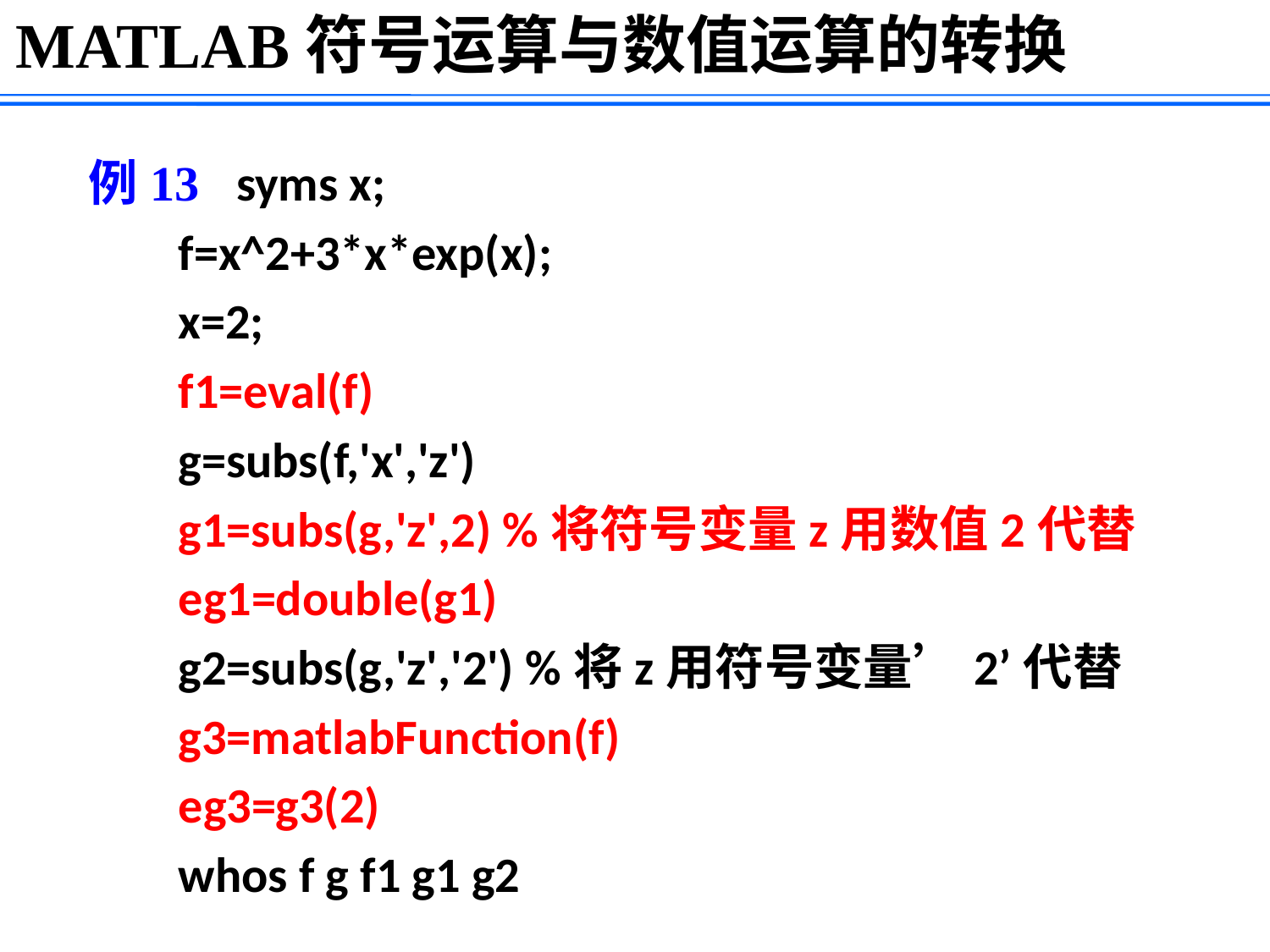

MATLAB符号运算与数值运算的转换

例13   syms x;
        f=x^2+3*x*exp(x);
        x=2;
        f1=eval(f)
        g=subs(f,'x','z')
        g1=subs(g,'z',2) %将符号变量z用数值2代替
        eg1=double(g1)
        g2=subs(g,'z','2') %将z用符号变量’2’代替
        g3=matlabFunction(f)
        eg3=g3(2)
        whos f g f1 g1 g2